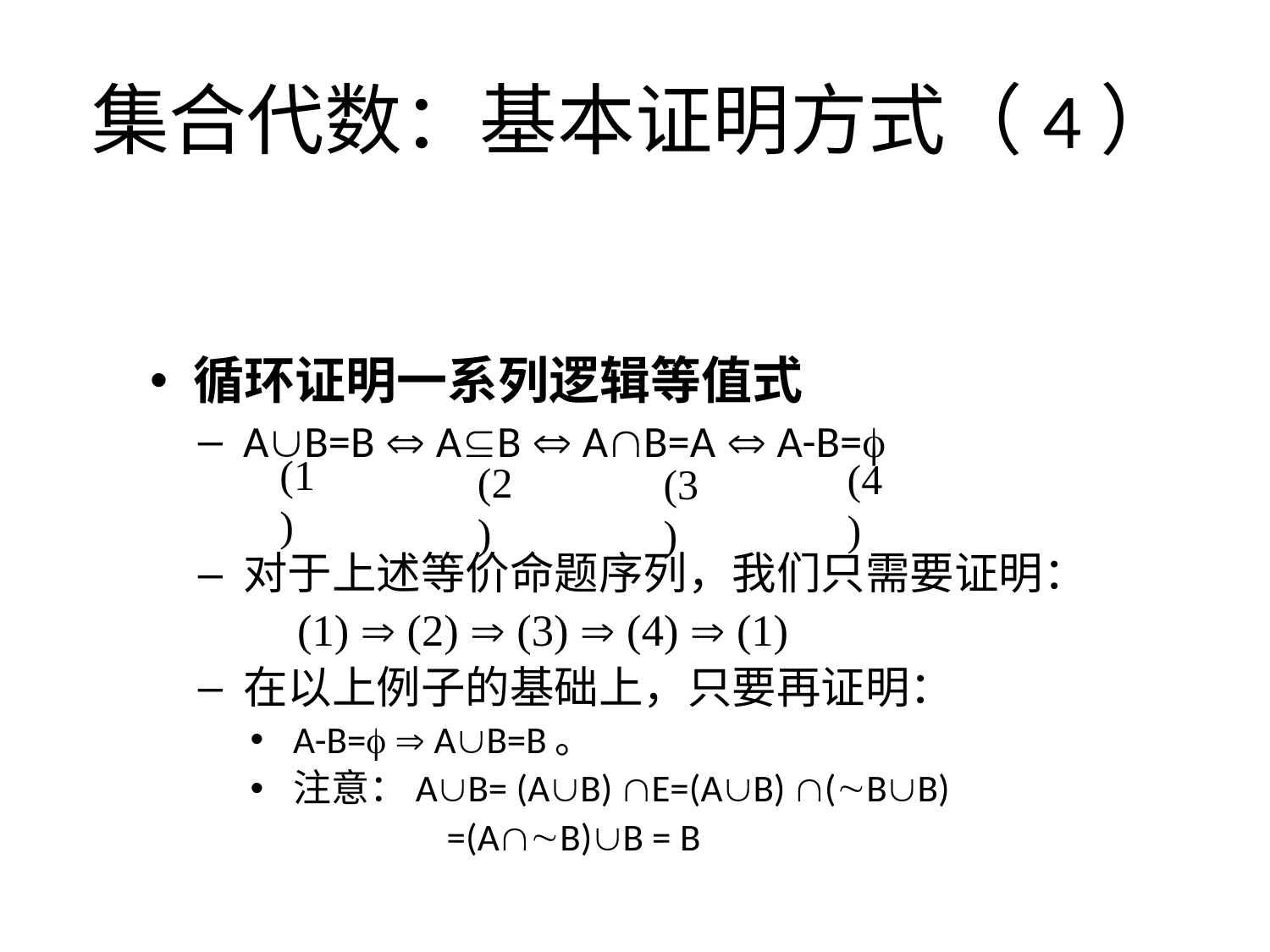

# 集合代数：基本证明方式（4）
循环证明一系列逻辑等值式
A∪B=B ⇔ A⊆B ⇔ A∩B=A ⇔ A-B=φ

对于上述等价命题序列，我们只需要证明：
        (1) ⇒ (2) ⇒ (3) ⇒ (4) ⇒ (1)
在以上例子的基础上，只要再证明：
A-B=φ ⇒ A∪B=B。
注意：A∪B= (A∪B) ∩E=(A∪B) ∩(∼B∪B)
                     =(A∩∼B)∪B = B

(1)
(4)
(2)
(3)